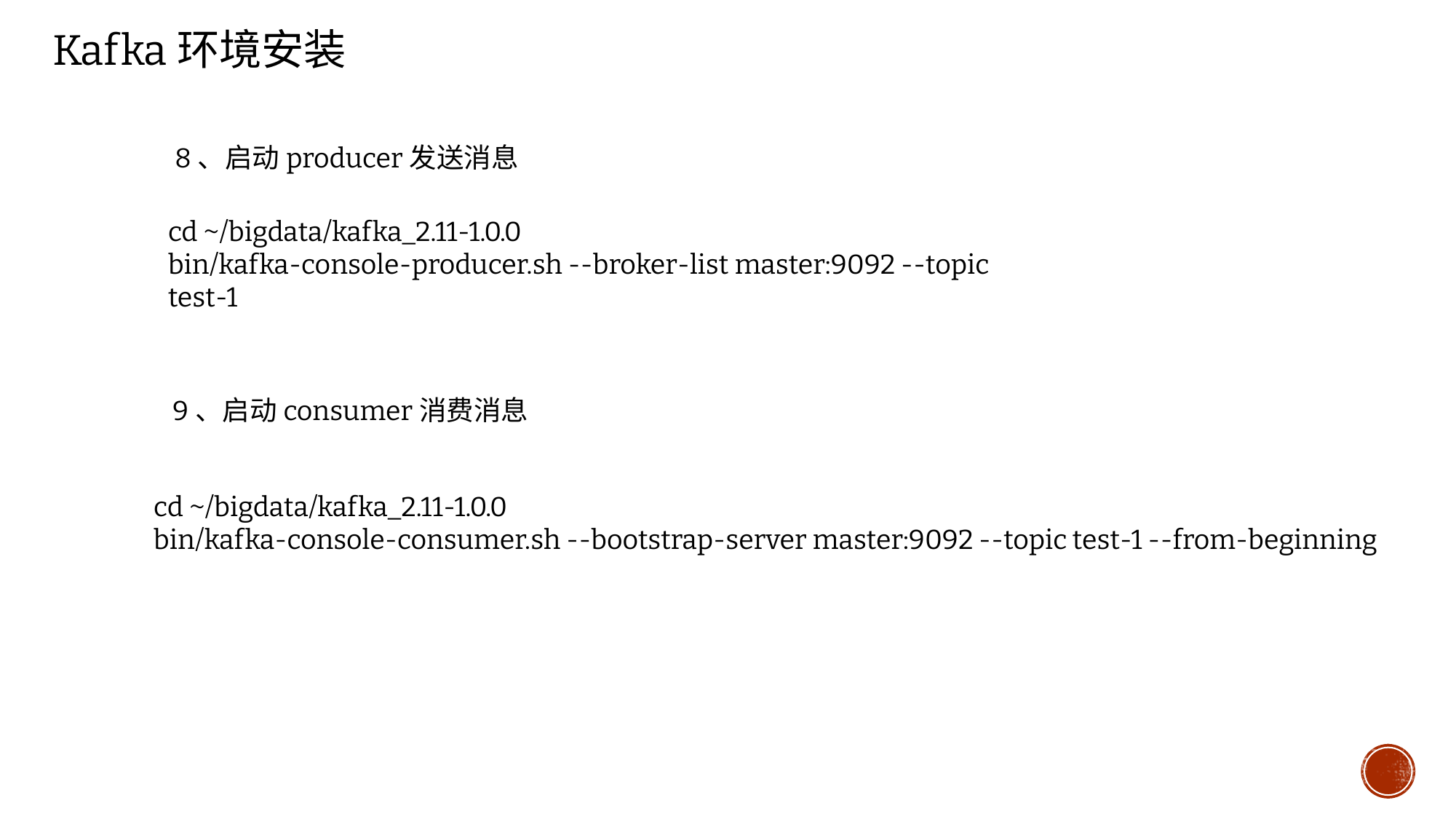

Kafka环境安装
8、启动producer发送消息
cd ~/bigdata/kafka_2.11-1.0.0
bin/kafka-console-producer.sh --broker-list master:9092 --topic test-1
9、启动consumer消费消息
cd ~/bigdata/kafka_2.11-1.0.0
bin/kafka-console-consumer.sh --bootstrap-server master:9092 --topic test-1 --from-beginning